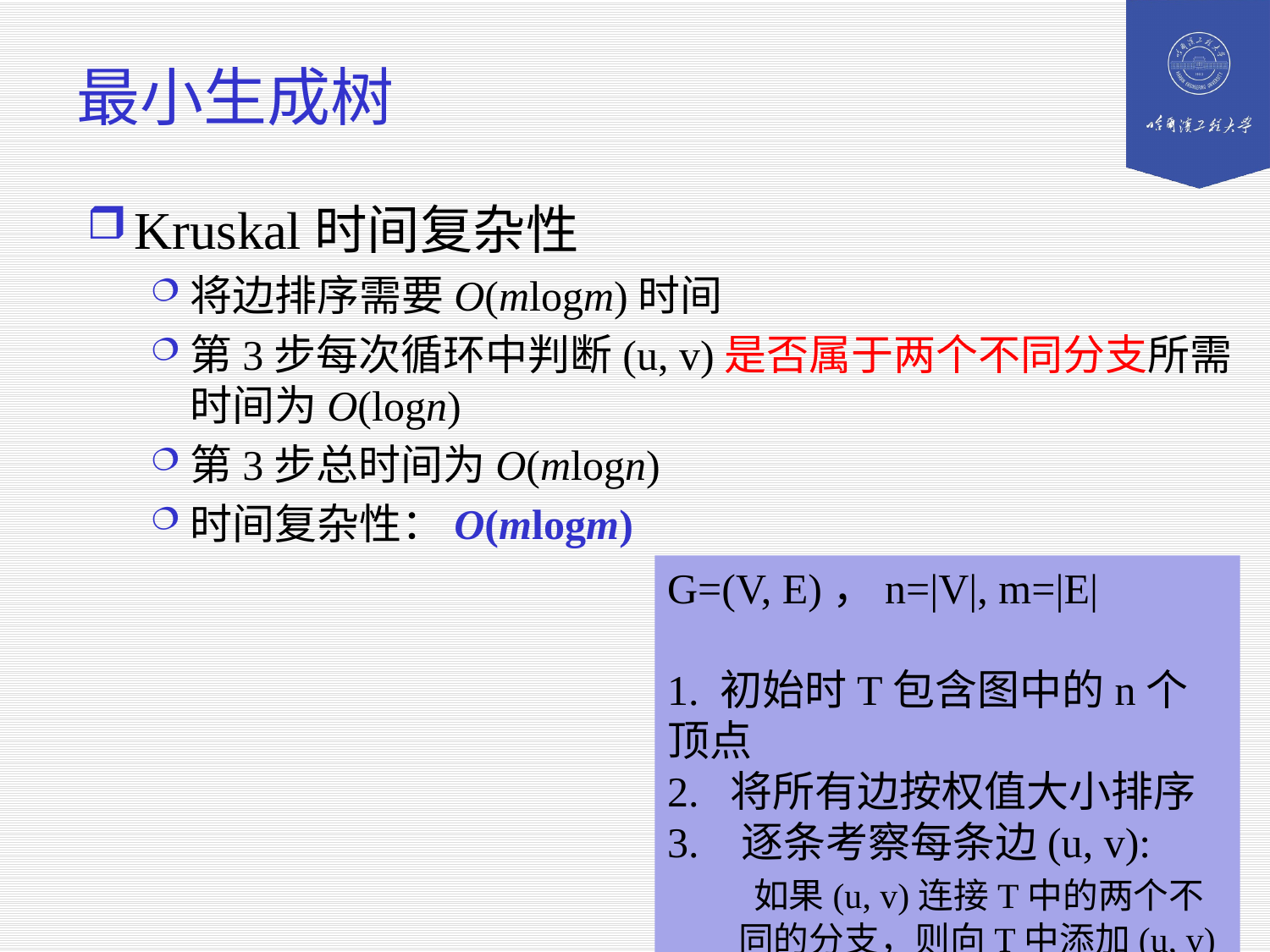

# 最小生成树
Kruskal时间复杂性
将边排序需要O(mlogm)时间
第3步每次循环中判断(u, v)是否属于两个不同分支所需时间为O(logn)
第3步总时间为O(mlogn)
时间复杂性：O(mlogm)
G=(V, E)，n=|V|, m=|E|

1. 初始时T包含图中的n个顶点
2.  将所有边按权值大小排序
3.   逐条考察每条边(u, v):
        如果(u, v)连接T中的两个不
        同的分支，则向T中添加(u, v)